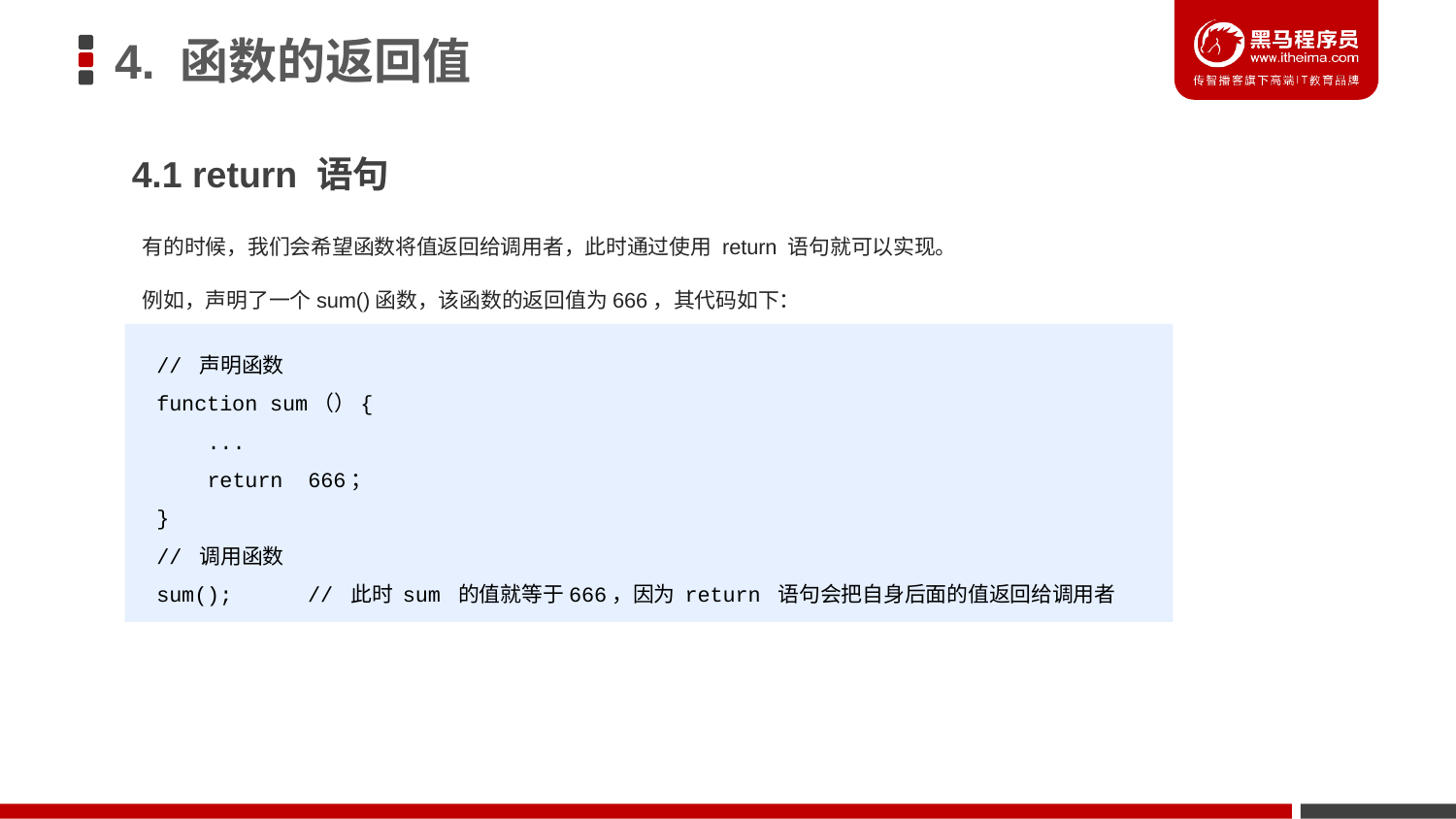

# 4. 函数的返回值
4.1 return 语句
有的时候，我们会希望函数将值返回给调用者，此时通过使用 return 语句就可以实现。
例如，声明了一个sum()函数，该函数的返回值为666，其代码如下：
// 声明函数
function sum（）{
    ...
    return  666；
}
// 调用函数
sum();      // 此时 sum 的值就等于666，因为 return 语句会把自身后面的值返回给调用者